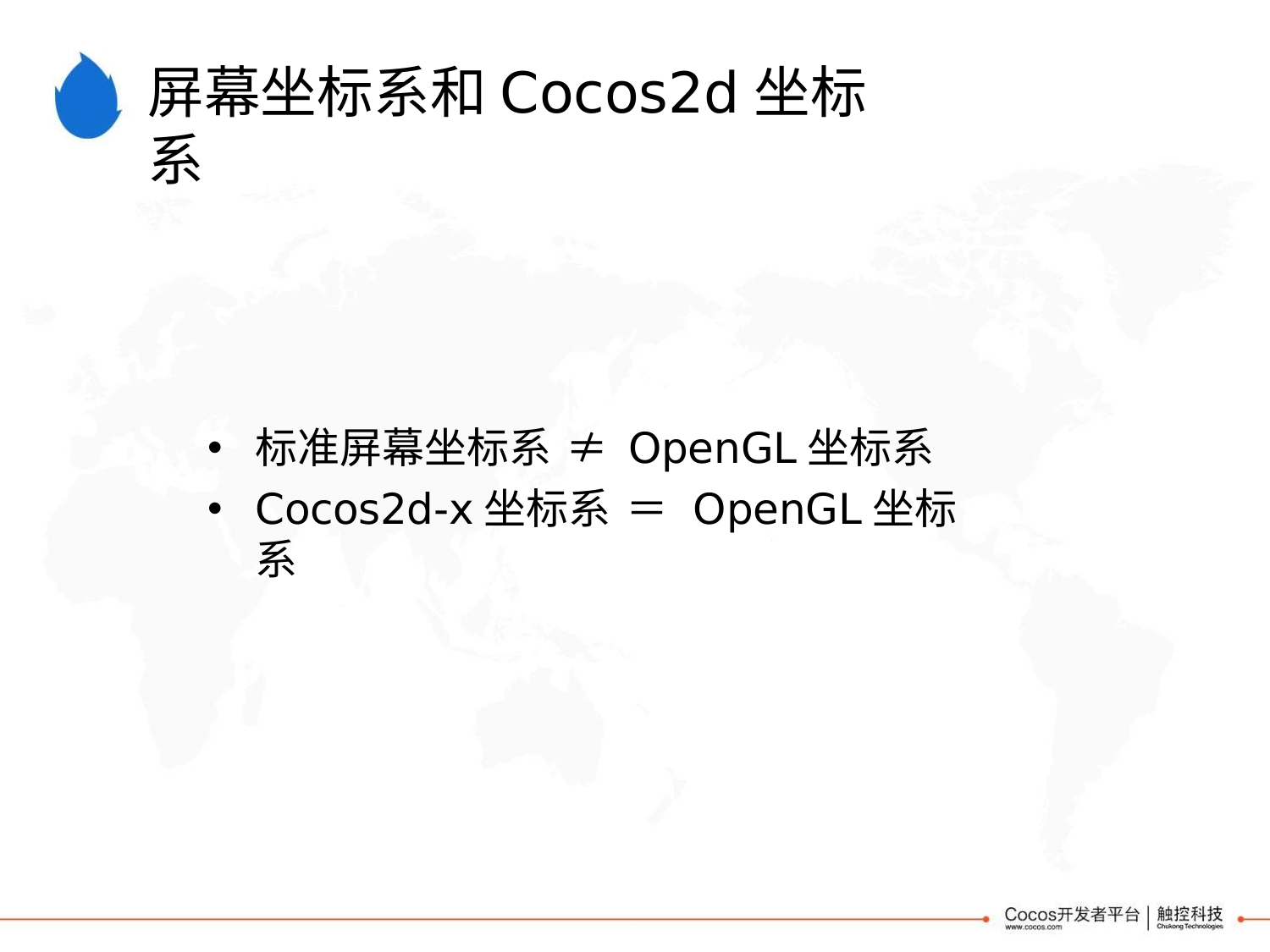

# 屏幕坐标系和Cocos2d坐标系
标准屏幕坐标系 ≠ OpenGL坐标系
Cocos2d-x坐标系 ＝ OpenGL坐标系